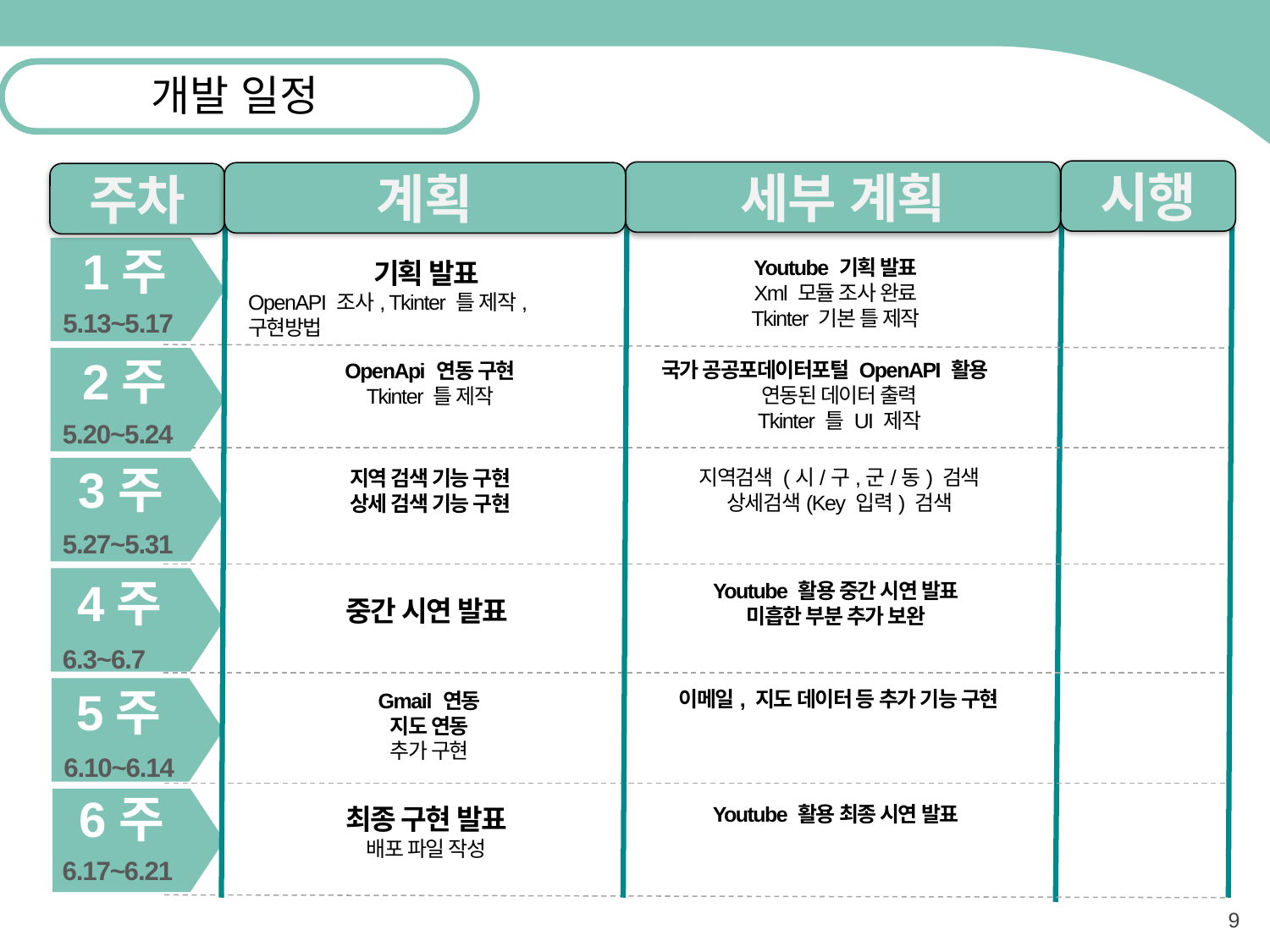

개발 일정
시행
세부 계획
계획
주차
1주

Youtube 기획 발표
Xml 모듈 조사 완료
Tkinter 기본 틀 제작
기획 발표
OpenAPI 조사, Tkinter 틀 제작, 구현방법
5.13~5.17
2주

국가 공공포데이터포털 OpenAPI 활용
연동된 데이터 출력
Tkinter 틀 UI 제작
OpenApi 연동 구현
Tkinter 틀 제작

5.20~5.24
3주

지역검색 (시/구,군/동) 검색
상세검색(Key 입력) 검색
지역 검색 기능 구현
상세 검색 기능 구현
5.27~5.31
4주

Youtube 활용 중간 시연 발표
미흡한 부분 추가 보완
중간 시연 발표
6.3~6.7
5주

이메일, 지도 데이터 등 추가 기능 구현
Gmail 연동
지도 연동
추가 구현
6.10~6.14
6주

Youtube 활용 최종 시연 발표
최종 구현 발표
배포 파일 작성
6.17~6.21
9